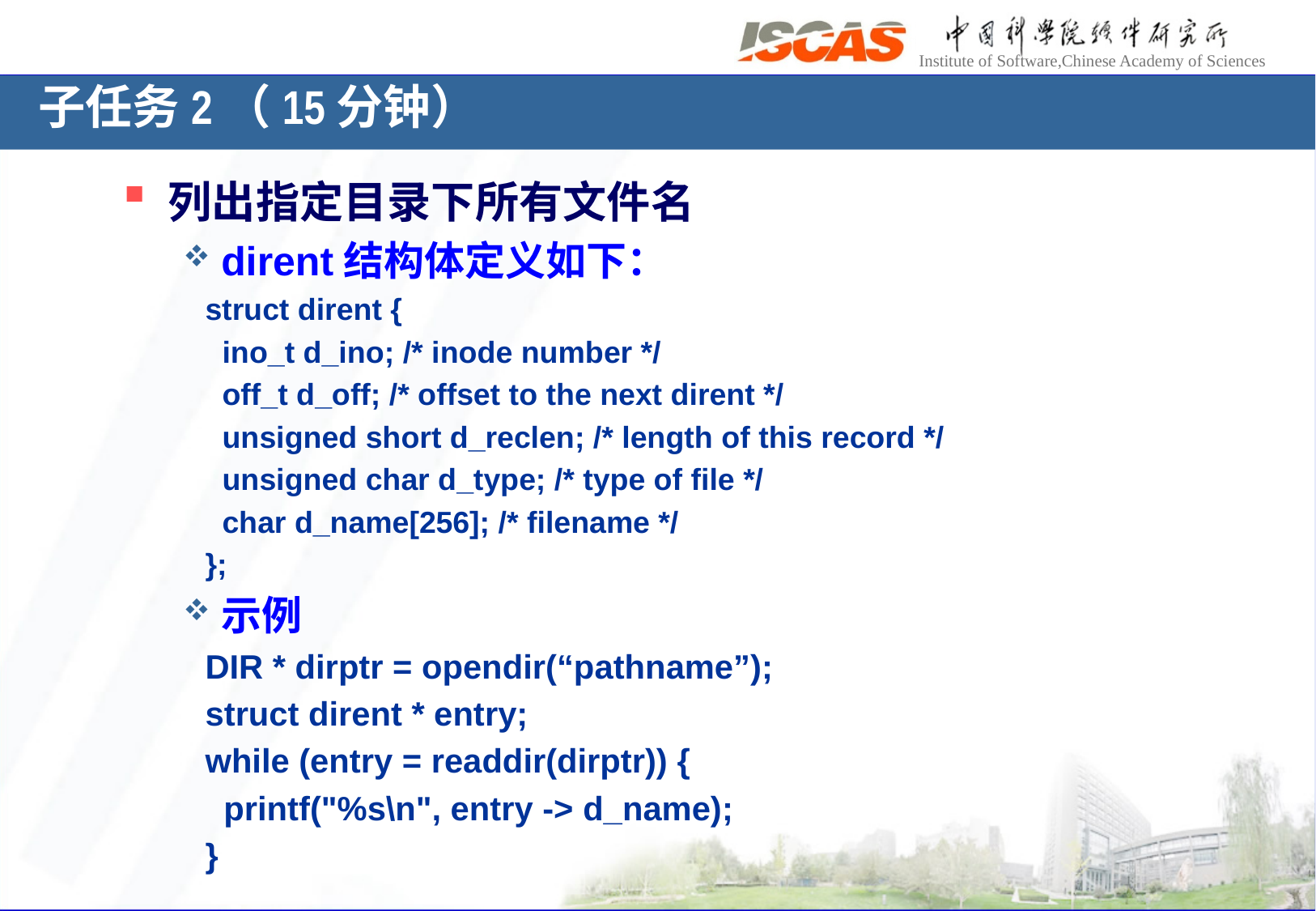

子任务2（15分钟）
列出指定目录下所有文件名
dirent结构体定义如下：
struct dirent {
  ino_t d_ino; /* inode number */
  off_t d_off; /* offset to the next dirent */
  unsigned short d_reclen; /* length of this record */
  unsigned char d_type; /* type of file */
  char d_name[256]; /* filename */
};
示例
DIR * dirptr = opendir(“pathname”);
struct dirent * entry;
while (entry = readdir(dirptr)) {
  printf("%s\n", entry -> d_name);
}